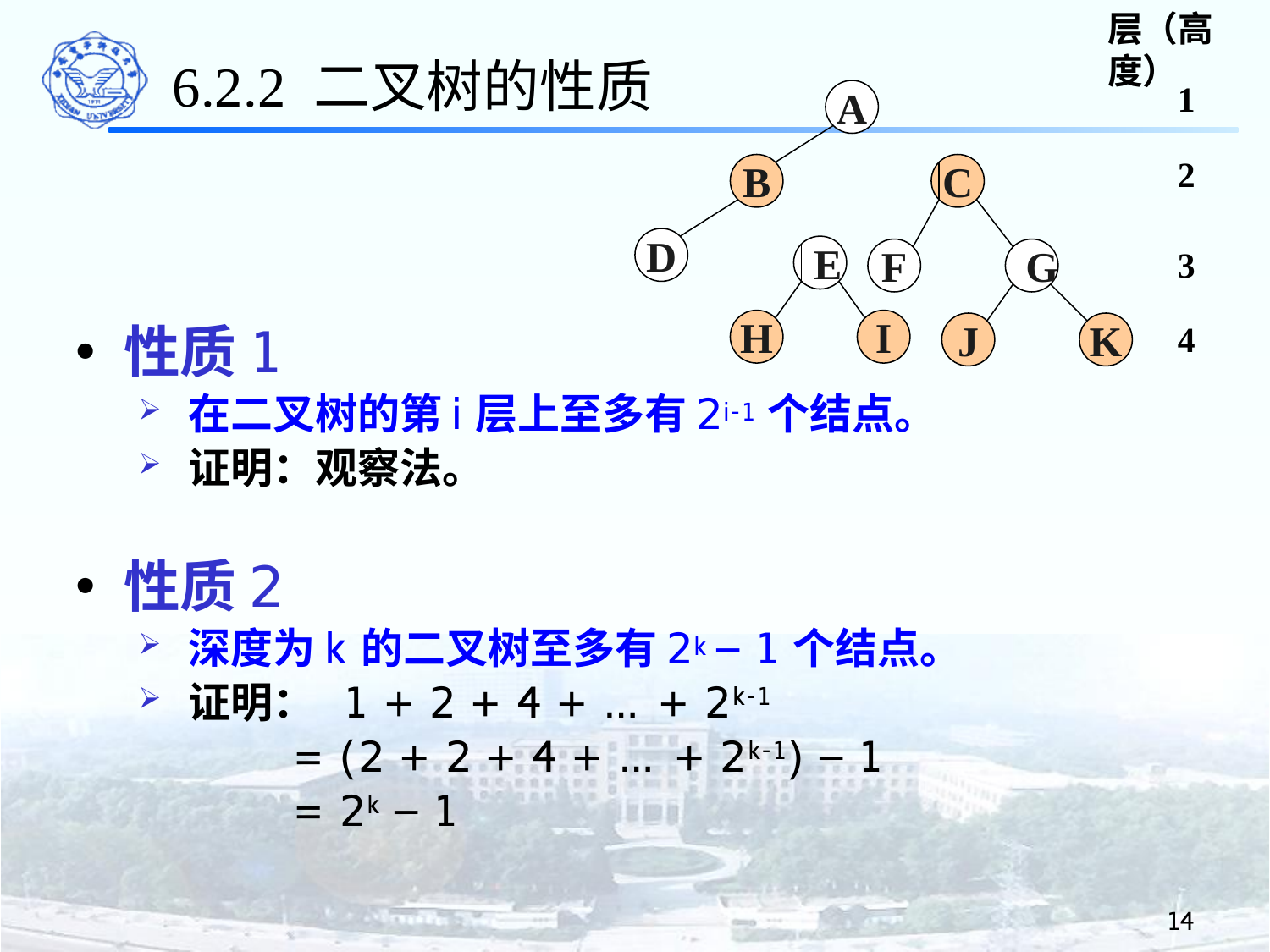

6.2.2 二叉树的性质
层（高度）
1
A
B
C
D
E
F
G
H
I
J
K
2
3
4
性质1
 在二叉树的第i层上至多有2i-1个结点。
 证明：观察法。

性质2
 深度为k的二叉树至多有2k – 1个结点。
 证明：  1 + 2 + 4 + … + 2k-1
          = (2 + 2 + 4 + … + 2k-1) – 1
          = 2k – 1

14